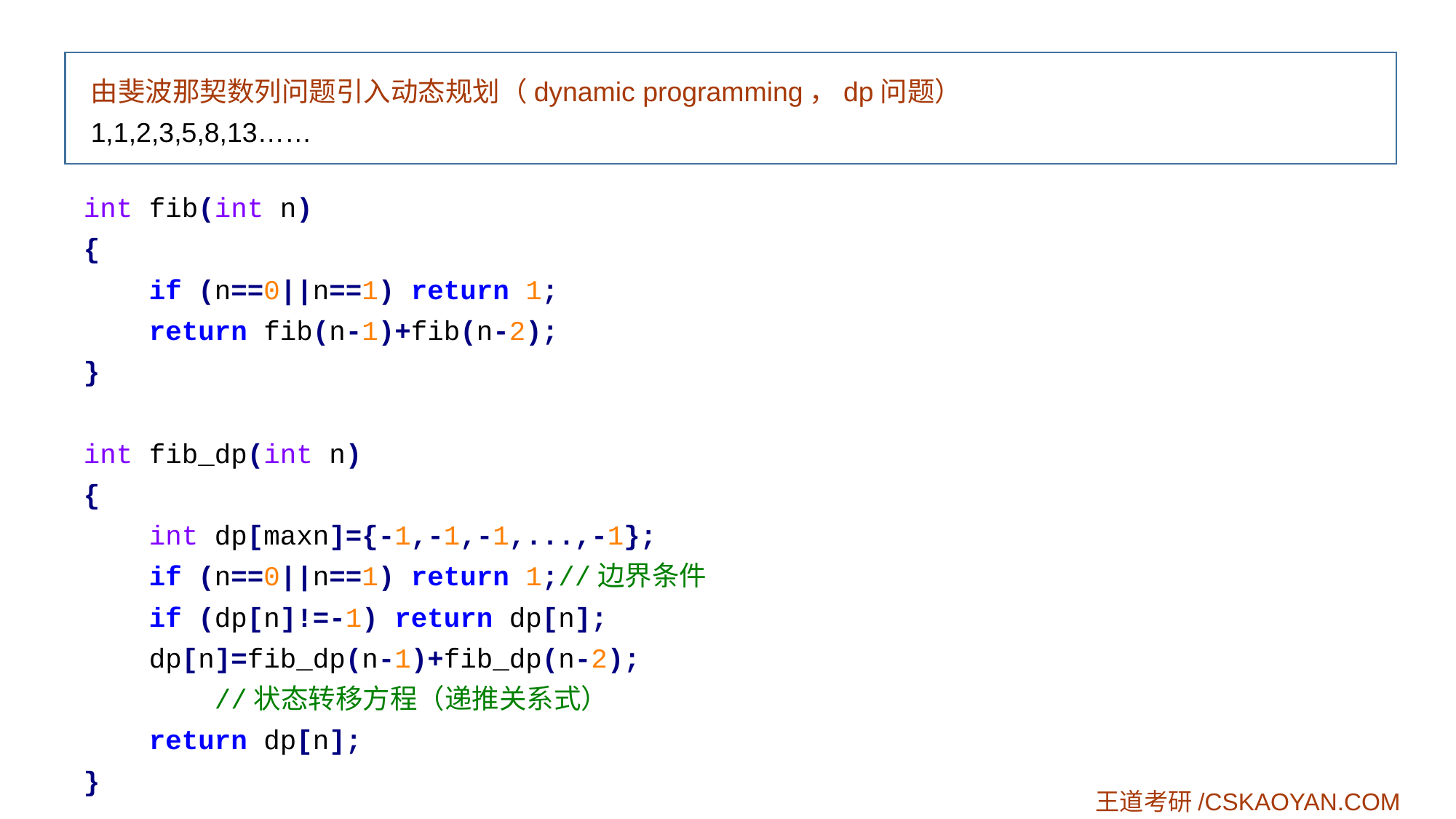

由斐波那契数列问题引入动态规划（dynamic programming，dp问题）
1,1,2,3,5,8,13……
int fib(int n)
{
    if (n==0||n==1) return 1;
    return fib(n-1)+fib(n-2);
}

int fib_dp(int n)
{
    int dp[maxn]={-1,-1,-1,...,-1};
    if (n==0||n==1) return 1;//边界条件
    if (dp[n]!=-1) return dp[n];
    dp[n]=fib_dp(n-1)+fib_dp(n-2);
        //状态转移方程（递推关系式）
    return dp[n];
}
王道考研/CSKAOYAN.COM